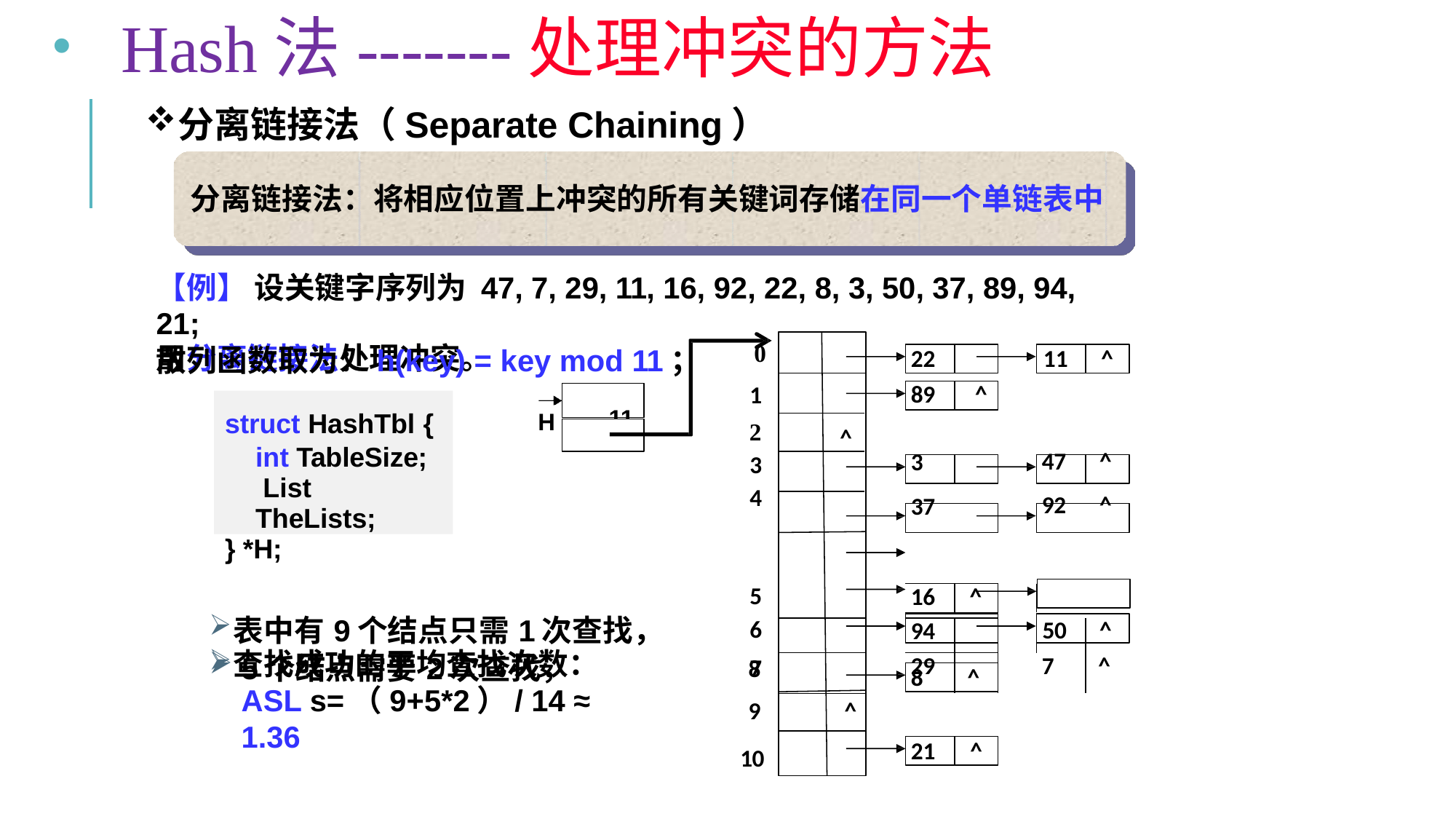

Hash法-------处理冲突的方法
分离链接法（Separate Chaining）
分离链接法：将相应位置上冲突的所有关键词存储在同一个单链表中

【例】 设关键字序列为 47, 7, 29, 11, 16, 92, 22, 8, 3, 50, 37, 89, 94, 21;
散列函数取为：h(key) = key mod 11；

0
用分离链接法处理冲突。
22	11	^

|  |  |  |  |  |  |  |  |  |
| --- | --- | --- | --- | --- | --- | --- | --- | --- |
| struct HashTbl { H 11 int TableSize; List TheLists; } \*H; | 1 2 3 4 | ^ |  | 89 3 37 | ^ |  | 47 92 | ^ ^ |
|  |  |  |  |  |  |  |  |  |
|  | 5 |  |  | 16 | ^ |  |  |  |
|  |  |  |  |  |  |  |  |  |
| 表中有9个结点只需1次查找， | 6 |  |  | 94 |  |  | 50 | ^ |
| 5个结点需要2次查找， | 7 |  |  | 29 |  |  | 7 | ^ |

8
9
查找成功的平均查找次数：
ASL s=（9+5*2）/ 14 ≈ 1.36
8
^

^

21	^

10